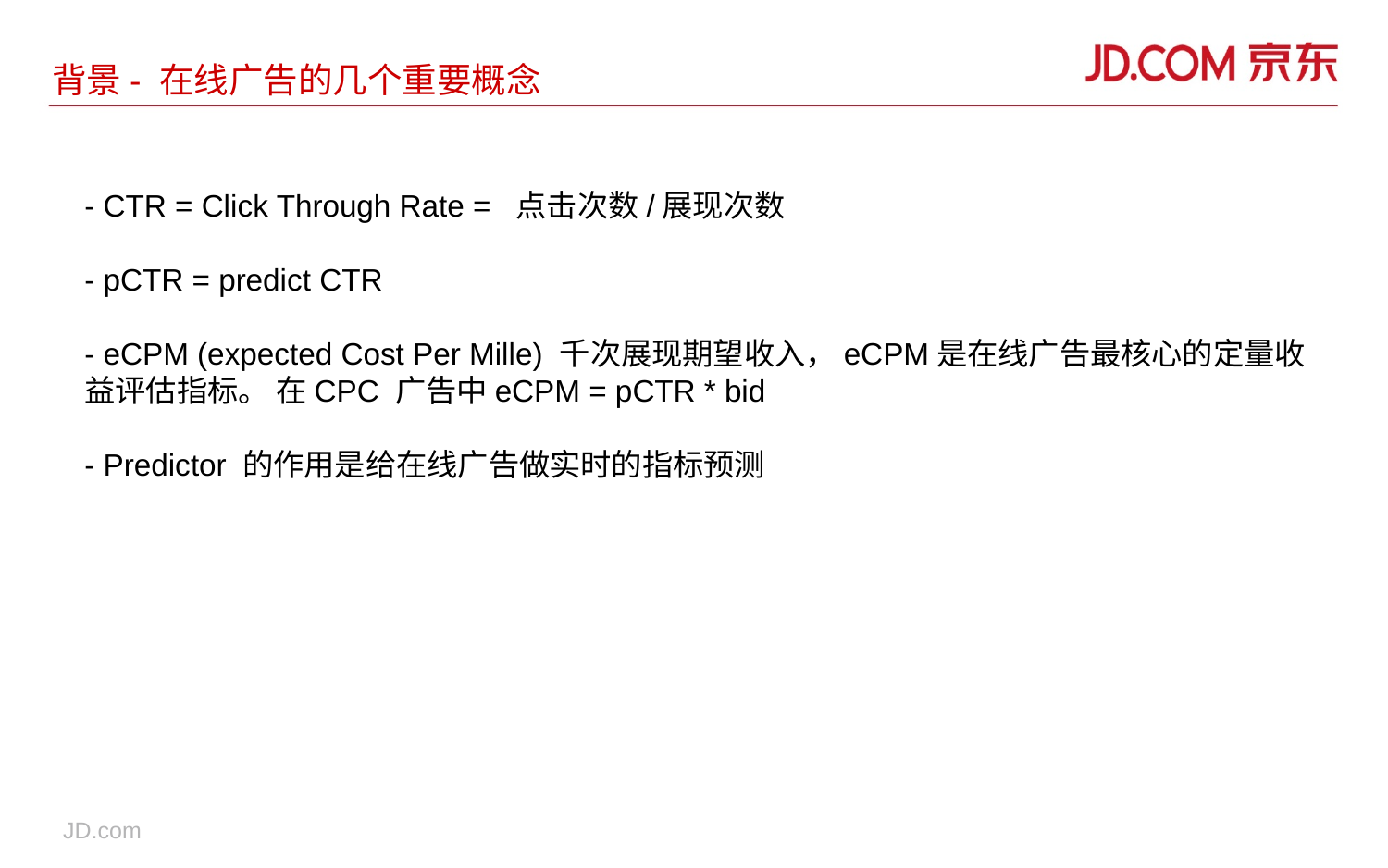

# 背景- 在线广告的几个重要概念

- CTR = Click Through Rate =  点击次数/展现次数

- pCTR = predict CTR

- eCPM (expected Cost Per Mille) 千次展现期望收入，eCPM是在线广告最核心的定量收益评估指标。 在CPC 广告中eCPM = pCTR * bid

- Predictor 的作用是给在线广告做实时的指标预测